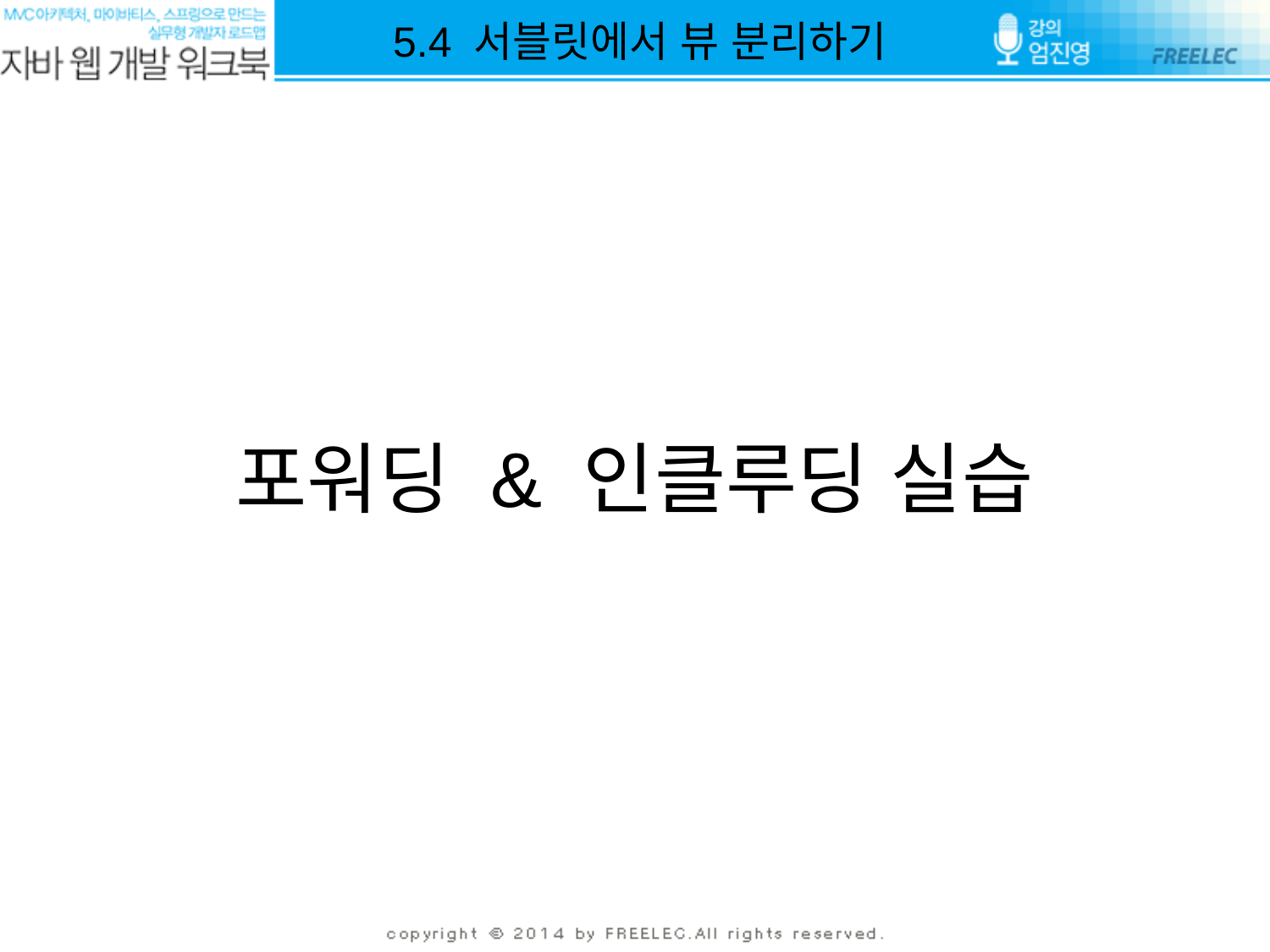

5.4 서블릿에서 뷰 분리하기
# 포워딩 & 인클루딩 실습